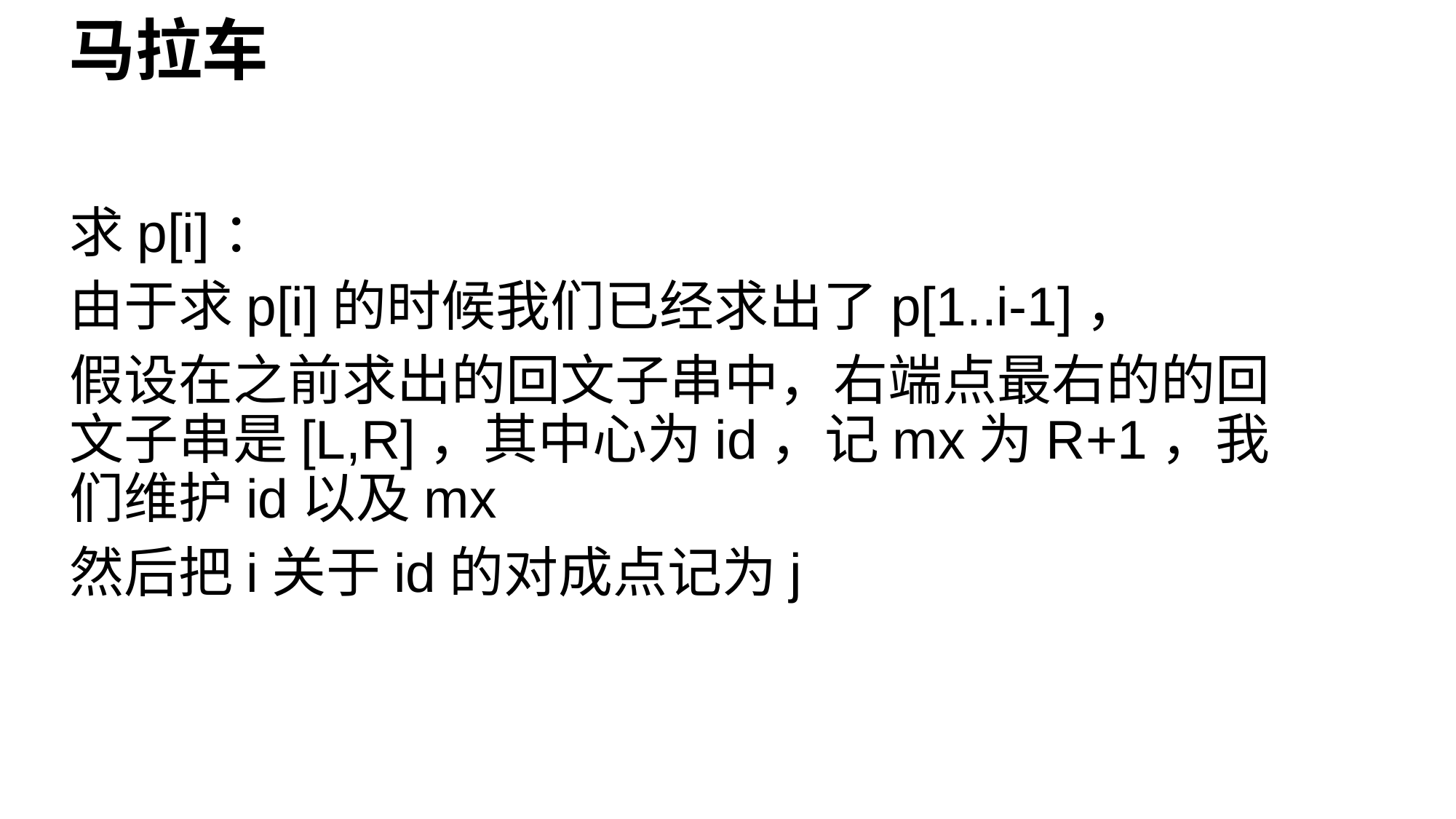

# 马拉车
求p[i]：
由于求p[i]的时候我们已经求出了p[1..i-1]，
假设在之前求出的回文子串中，右端点最右的的回文子串是[L,R]，其中心为id，记mx为R+1，我们维护id以及mx
然后把i关于id的对成点记为j